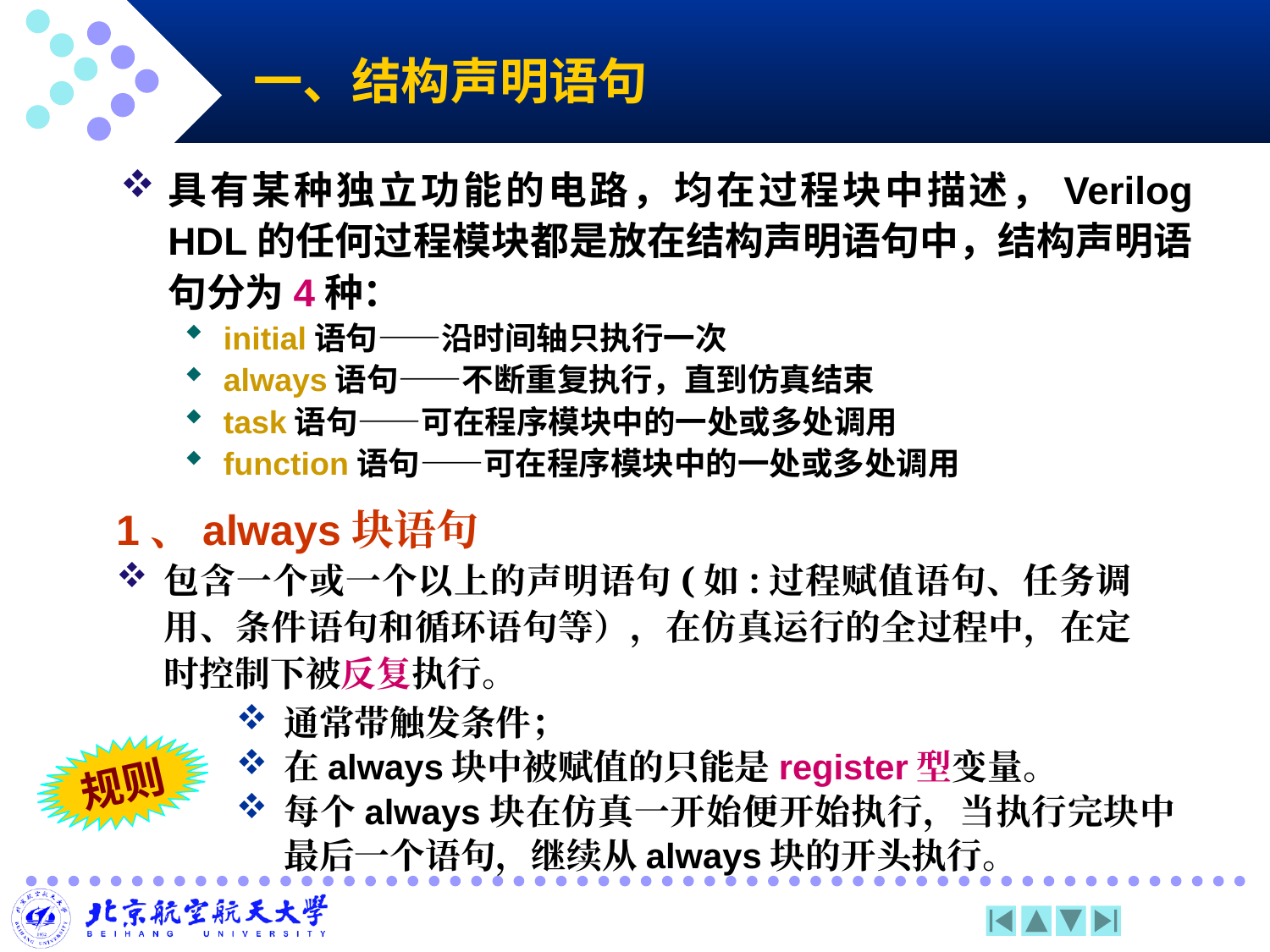

# 一、结构声明语句
具有某种独立功能的电路，均在过程块中描述，Verilog HDL的任何过程模块都是放在结构声明语句中，结构声明语句分为4种：
initial语句——沿时间轴只执行一次
always语句——不断重复执行，直到仿真结束
task语句——可在程序模块中的一处或多处调用
function语句——可在程序模块中的一处或多处调用
1、always块语句
包含一个或一个以上的声明语句(如:过程赋值语句、任务调用、条件语句和循环语句等），在仿真运行的全过程中，在定时控制下被反复执行。
通常带触发条件；
在always块中被赋值的只能是register型变量。
每个always块在仿真一开始便开始执行，当执行完块中最后一个语句，继续从always块的开头执行。
规则
53